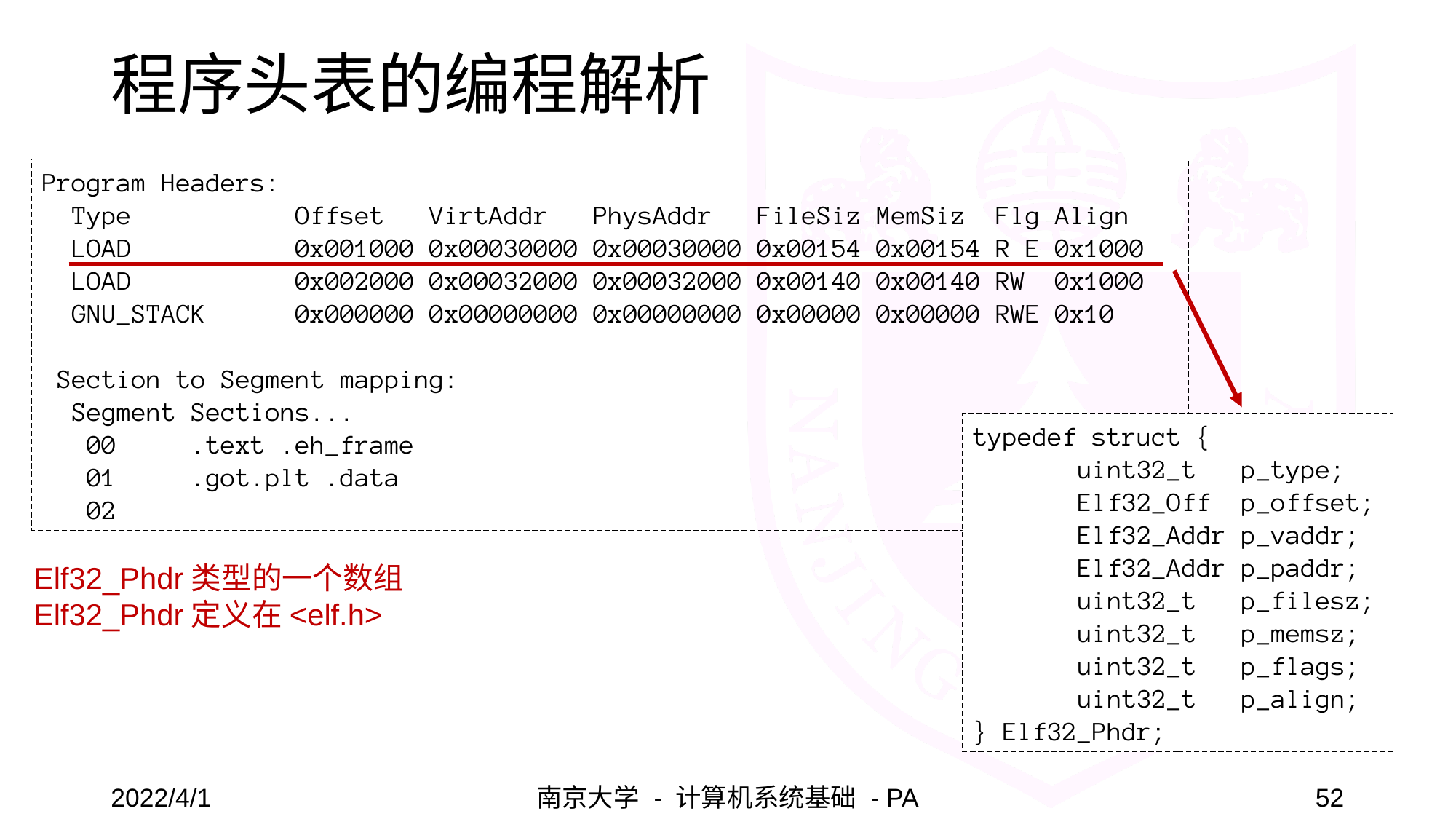

# 程序头表的编程解析
Program Headers:
  Type           Offset   VirtAddr   PhysAddr   FileSiz MemSiz  Flg Align
  LOAD           0x001000 0x00030000 0x00030000 0x00154 0x00154 R E 0x1000
  LOAD           0x002000 0x00032000 0x00032000 0x00140 0x00140 RW  0x1000
  GNU_STACK      0x000000 0x00000000 0x00000000 0x00000 0x00000 RWE 0x10

 Section to Segment mapping:
  Segment Sections...
   00     .text .eh_frame
   01     .got.plt .data
   02
typedef struct {
       uint32_t   p_type;
       Elf32_Off  p_offset;
       Elf32_Addr p_vaddr;
       Elf32_Addr p_paddr;
       uint32_t   p_filesz;
       uint32_t   p_memsz;
       uint32_t   p_flags;
       uint32_t   p_align;
} Elf32_Phdr;
Elf32_Phdr类型的一个数组
Elf32_Phdr定义在<elf.h>
2022/4/1
南京大学 - 计算机系统基础 - PA
52